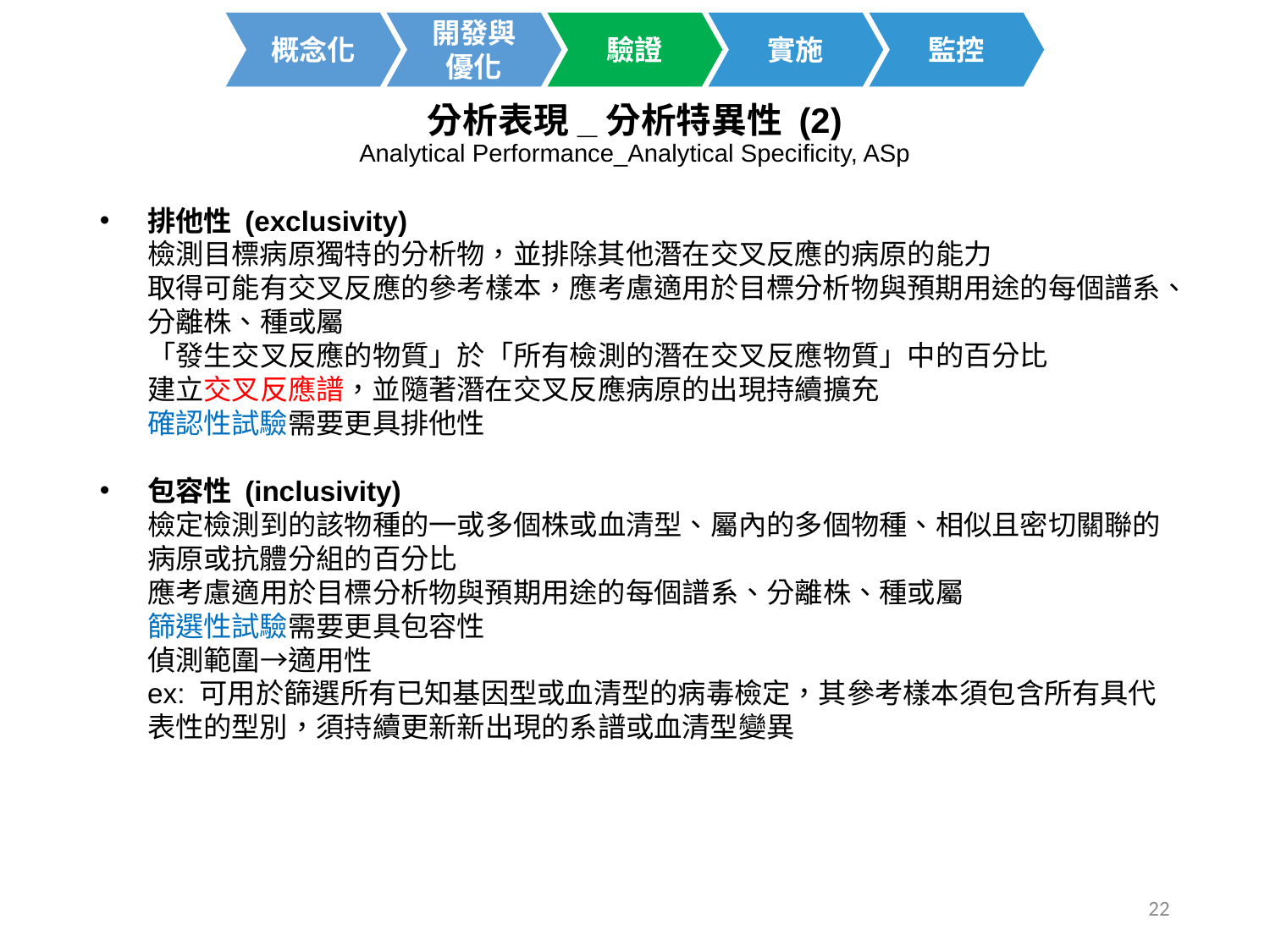

開發與
優化

概念化
驗證
實施
監控
分析表現_分析特異性 (2)
Analytical Performance_Analytical Specificity, ASp
排他性 (exclusivity)
檢測目標病原獨特的分析物，並排除其他潛在交叉反應的病原的能力
取得可能有交叉反應的參考樣本，應考慮適用於目標分析物與預期用途的每個譜系、分離株、種或屬
「發生交叉反應的物質」於「所有檢測的潛在交叉反應物質」中的百分比
建立交叉反應譜，並隨著潛在交叉反應病原的出現持續擴充
確認性試驗需要更具排他性

包容性 (inclusivity)
檢定檢測到的該物種的一或多個株或血清型、屬內的多個物種、相似且密切關聯的病原或抗體分組的百分比
應考慮適用於目標分析物與預期用途的每個譜系、分離株、種或屬
篩選性試驗需要更具包容性
偵測範圍→適用性
ex: 可用於篩選所有已知基因型或血清型的病毒檢定，其參考樣本須包含所有具代表性的型別，須持續更新新出現的系譜或血清型變異

22